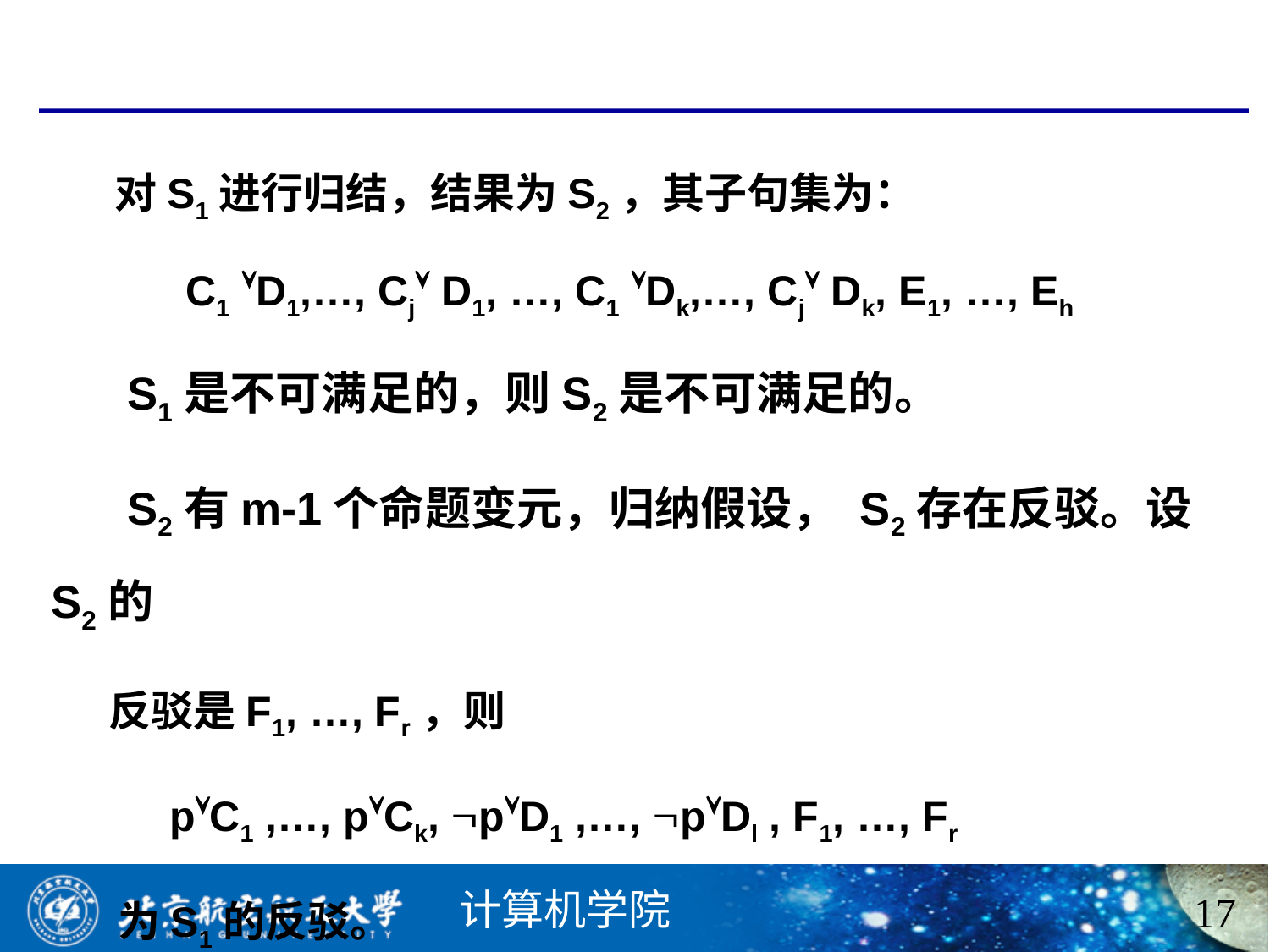

对S1进行归结，结果为S2，其子句集为：
      C1 ∨D1,…, Cj∨ D1, …, C1 ∨Dk,…, Cj∨ Dk, E1, …, Eh
      S1是不可满足的，则S2是不可满足的。
      S2有m-1个命题变元，归纳假设， S2存在反驳。设S2的
     反驳是F1, …, Fr，则
          p∨C1 ,…, p∨Ck, ¬p∨D1 ,…, ¬p∨Dl , F1, …, Fr
      为S1的反驳。